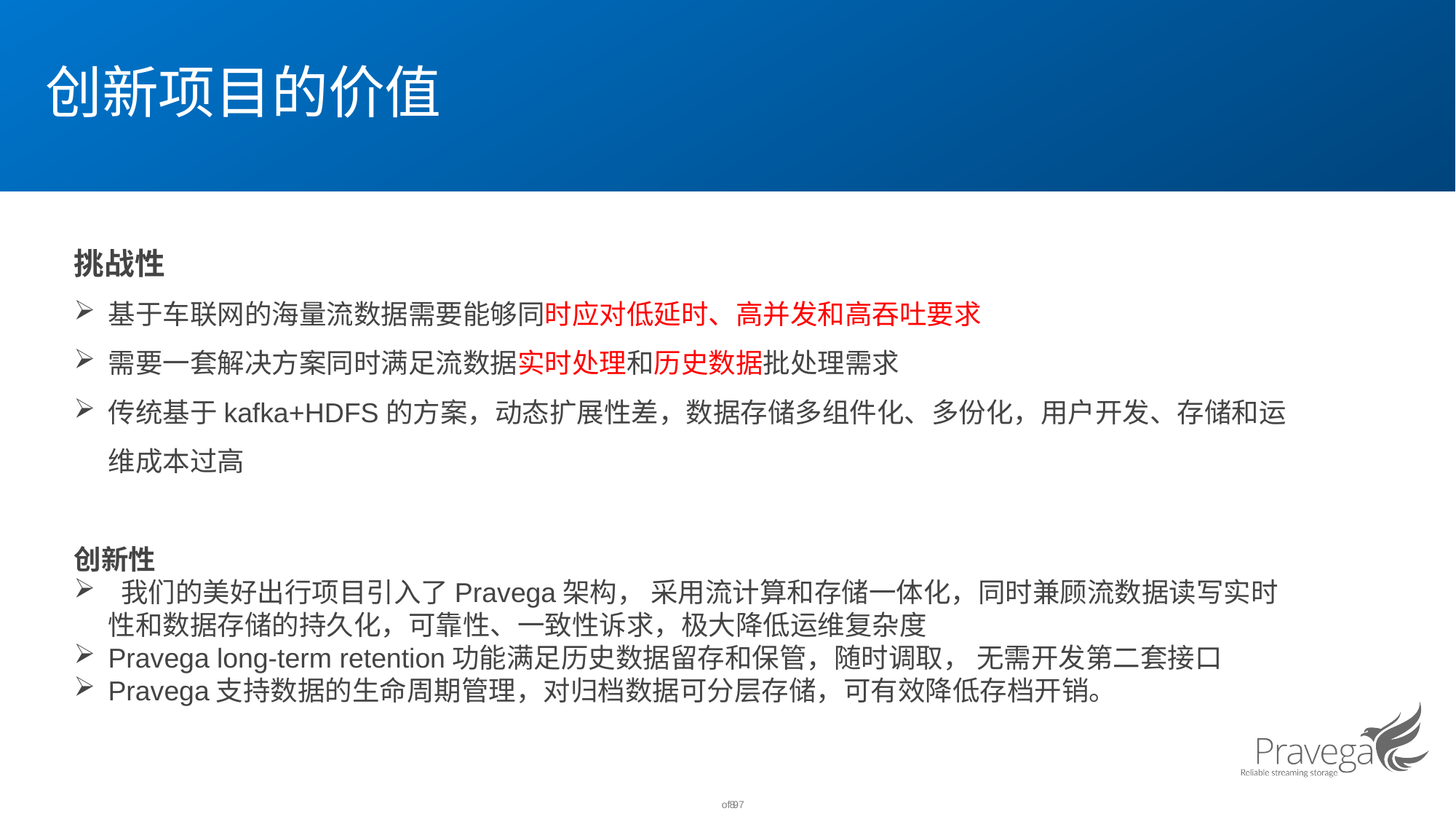

# 创新项目的价值
挑战性
基于车联网的海量流数据需要能够同时应对低延时、高并发和高吞吐要求
需要一套解决方案同时满足流数据实时处理和历史数据批处理需求
传统基于kafka+HDFS的方案，动态扩展性差，数据存储多组件化、多份化，用户开发、存储和运维成本过高

创新性
 我们的美好出行项目引入了Pravega架构， 采用流计算和存储一体化，同时兼顾流数据读写实时性和数据存储的持久化，可靠性、一致性诉求，极大降低运维复杂度
Pravega long-term retention功能满足历史数据留存和保管，随时调取， 无需开发第二套接口
Pravega支持数据的生命周期管理，对归档数据可分层存储，可有效降低存档开销。